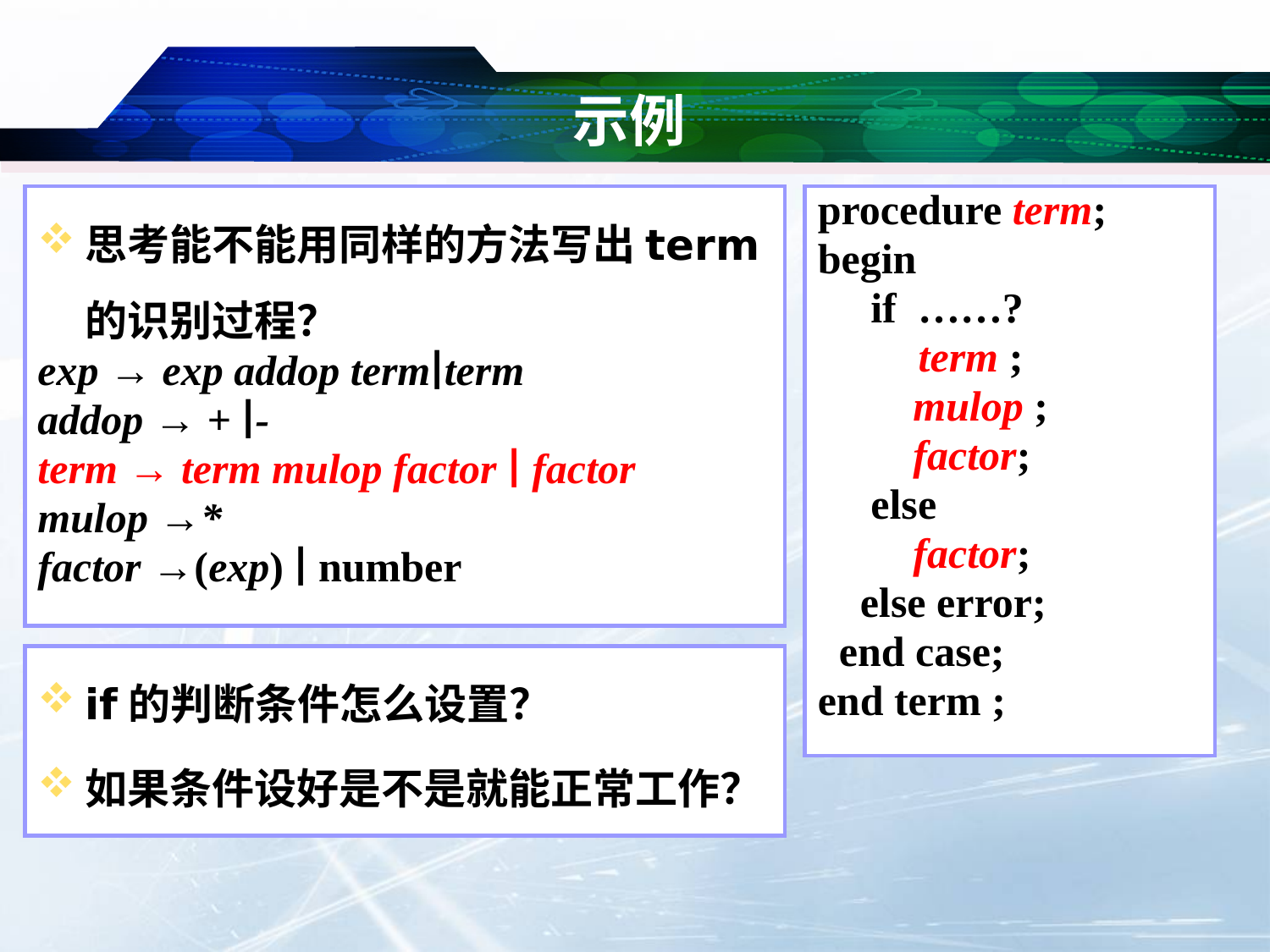

# 示例
思考能不能用同样的方法写出term的识别过程？
exp → exp addop term∣term
addop → + ∣-
term → term mulop factor ∣ factor
mulop →*
factor →(exp) ∣ number
procedure term;
begin
     if  ……?
	     term ;
         mulop ;
         factor;
     else
         factor;
    else error;
  end case;
end term ;
if的判断条件怎么设置？
如果条件设好是不是就能正常工作？